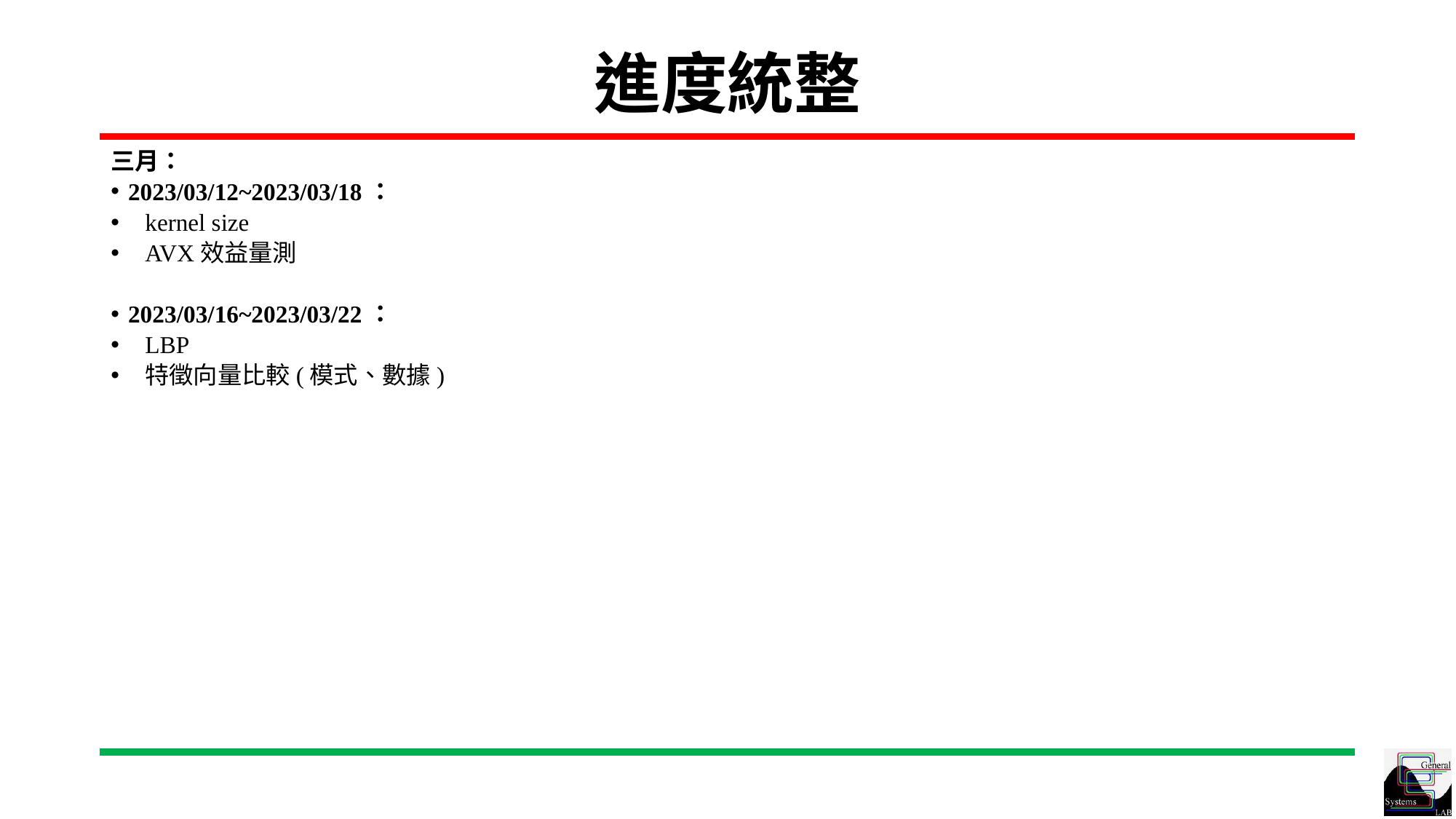

# 進度統整
三月：
2023/03/12~2023/03/18：
kernel size
AVX效益量測

2023/03/16~2023/03/22：
LBP
特徵向量比較(模式、數據)